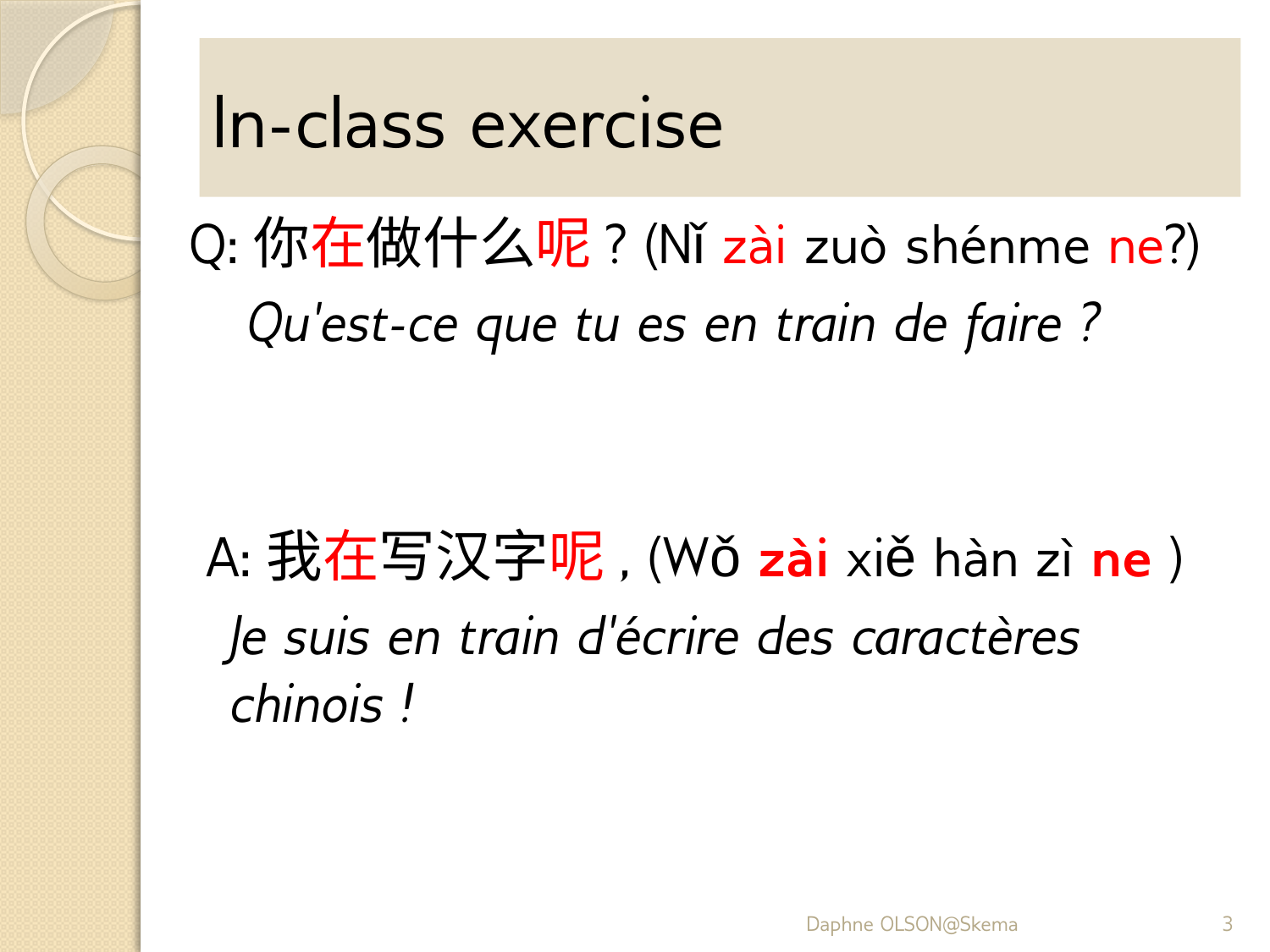

# In-class exercise
Q:你在做什么呢? (Nǐ zài zuò shénme ne?)
	 Qu'est-ce que tu es en train de faire ?

 A:我在写汉字呢, (Wǒ zài xiě hàn zì ne )
	Je suis en train d'écrire des caractères chinois !

Daphne OLSON@Skema
3